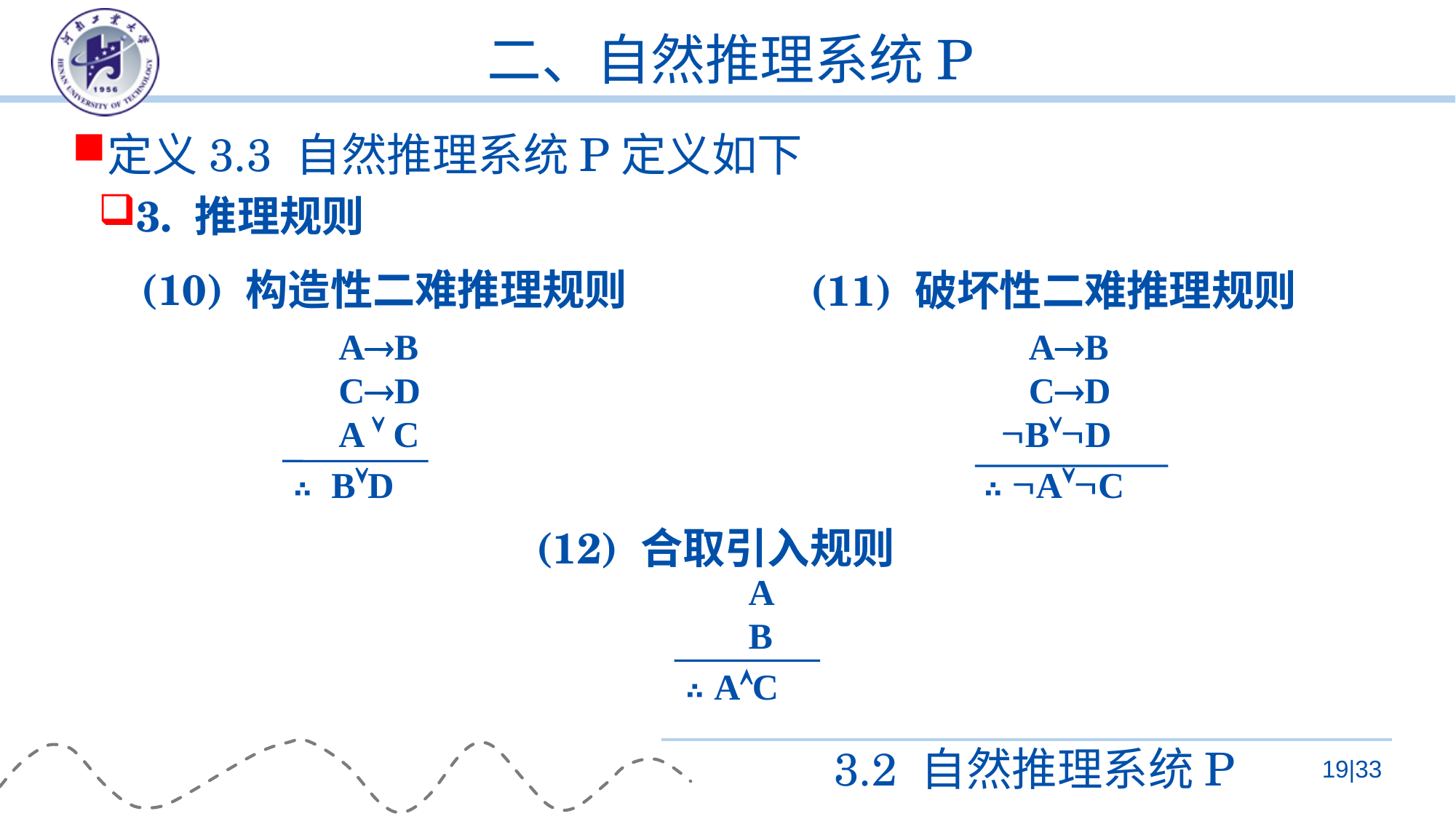

# 二、自然推理系统P
定义3.3 自然推理系统P定义如下
3. 推理规则
(10) 构造性二难推理规则
     A→B
     C→D
     A ∨ C
∴  B∨D

(11) 破坏性二难推理规则
     A→B
     C→D
  ¬B∨¬D
∴ ¬A∨¬C

(12) 合取引入规则
       A
       B
∴ A∧C

3.2 自然推理系统P
19|33